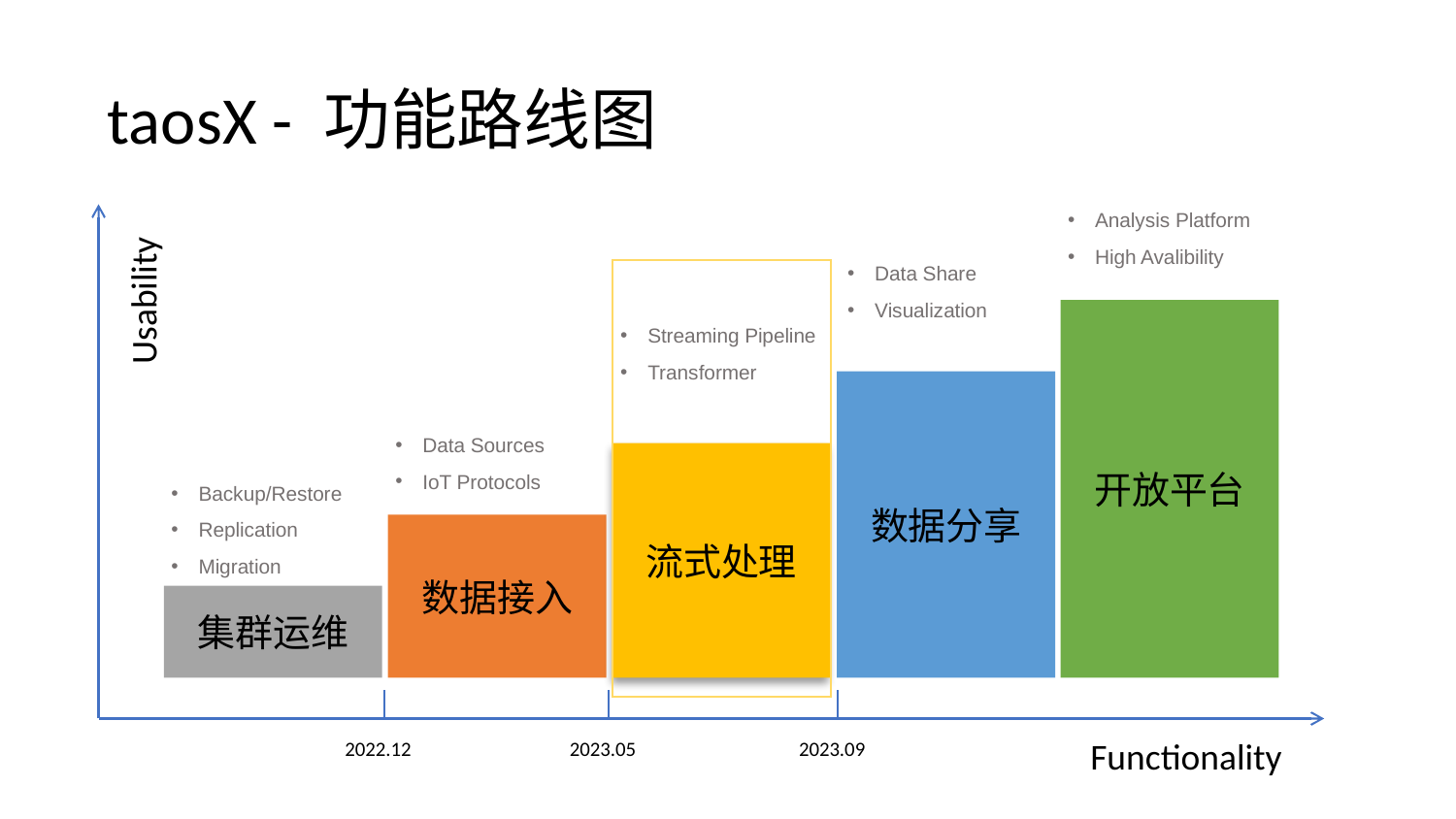

# taosX - 功能路线图
Analysis Platform
High Avalibility
Data Share
Visualization

Usability
Streaming Pipeline
Transformer
开放平台
数据分享
Data Sources
IoT Protocols
流式处理
Backup/Restore
Replication
Migration
数据接入
集群运维
Functionality
2022.12
2023.05
2023.09